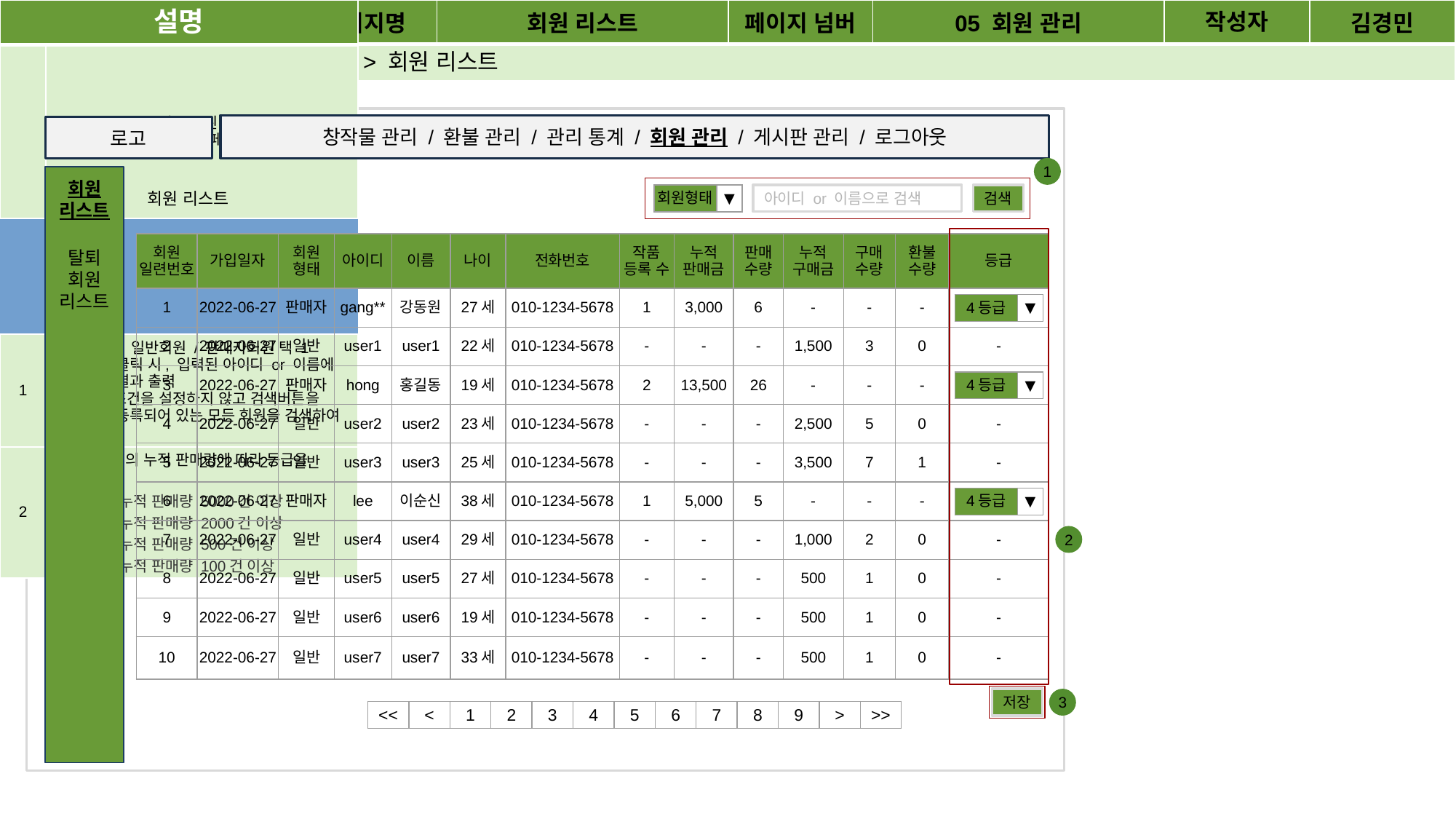

| e-Book Market |  | 페이지명 | 회원 리스트 | 페이지 넘버 | 05 회원 관리 | 작성자 | 김경민 |
| --- | --- | --- | --- | --- | --- | --- | --- |
| 경로 | 로그인 > 회원 관리 > 회원 리스트 |  |  |  |  |  |  |

| 설명 |  |
| --- | --- |
|  | e-Book Market에 등록된 회원 리스트를 출력 (가입일자 내림차순, 한페이지 리스트 10개) |
|  |  |
| 1 | 회원형태 : 일반회원 / 판매자회원 택 1 검색버튼 클릭 시, 입력된 아이디 or 이름에 맞는 검색결과 출력 단, 검색조건을 설정하지 않고 검색버튼을 클릭하면 등록되어 있는 모든 회원을 검색하여 결과 출력 |
| 2 | 판매자회원의 누적 판매량에 따라 등급을 설정한다. 1등급 = 누적 판매량 5000건 이상 2등급 = 누적 판매량 2000건 이상 3등급 = 누적 판매량 500건 이상 4등급 = 누적 판매량 100건 이상 |
| 3 | 판매자회원의 등급을 수정 후, 저장 버튼을 눌러야 저장되어 적용됨 수정 내용이 저장되고, 수정 내용이 적용된 회원 리스트 페이지를 다시 보여준다. |
창작물 관리 / 환불 관리 / 관리 통계 / 회원 관리 / 게시판 관리 / 로그아웃
로고
1
회원
리스트

탈퇴
회원 리스트

회원 리스트
아이디 or 이름으로 검색
| 회원형태 | ▼ |
| --- | --- |
검색

| 회원 일련번호 | 가입일자 | 회원 형태 | 아이디 | 이름 | 나이 | 전화번호 | 작품 등록 수 | 누적 판매금 | 판매 수량 | 누적 구매금 | 구매 수량 | 환불 수량 | 등급 |
| --- | --- | --- | --- | --- | --- | --- | --- | --- | --- | --- | --- | --- | --- |
| 1 | 2022-06-27 | 판매자 | gang\*\* | 강동원 | 27세 | 010-1234-5678 | 1 | 3,000 | 6 | - | - | - |  |
| 2 | 2022-06-27 | 일반 | user1 | user1 | 22세 | 010-1234-5678 | - | - | - | 1,500 | 3 | 0 | - |
| 3 | 2022-06-27 | 판매자 | hong | 홍길동 | 19세 | 010-1234-5678 | 2 | 13,500 | 26 | - | - | - |  |
| 4 | 2022-06-27 | 일반 | user2 | user2 | 23세 | 010-1234-5678 | - | - | - | 2,500 | 5 | 0 | - |
| 5 | 2022-06-27 | 일반 | user3 | user3 | 25세 | 010-1234-5678 | - | - | - | 3,500 | 7 | 1 | - |
| 6 | 2022-06-27 | 판매자 | lee | 이순신 | 38세 | 010-1234-5678 | 1 | 5,000 | 5 | - | - | - |  |
| 7 | 2022-06-27 | 일반 | user4 | user4 | 29세 | 010-1234-5678 | - | - | - | 1,000 | 2 | 0 | - |
| 8 | 2022-06-27 | 일반 | user5 | user5 | 27세 | 010-1234-5678 | - | - | - | 500 | 1 | 0 | - |
| 9 | 2022-06-27 | 일반 | user6 | user6 | 19세 | 010-1234-5678 | - | - | - | 500 | 1 | 0 | - |
| 10 | 2022-06-27 | 일반 | user7 | user7 | 33세 | 010-1234-5678 | - | - | - | 500 | 1 | 0 | - |
| 4등급 | ▼ |
| --- | --- |
| 4등급 | ▼ |
| --- | --- |
| 4등급 | ▼ |
| --- | --- |
2

저장
3
| << | < | 1 | 2 | 3 | 4 | 5 | 6 | 7 | 8 | 9 | > | >> |
| --- | --- | --- | --- | --- | --- | --- | --- | --- | --- | --- | --- | --- |